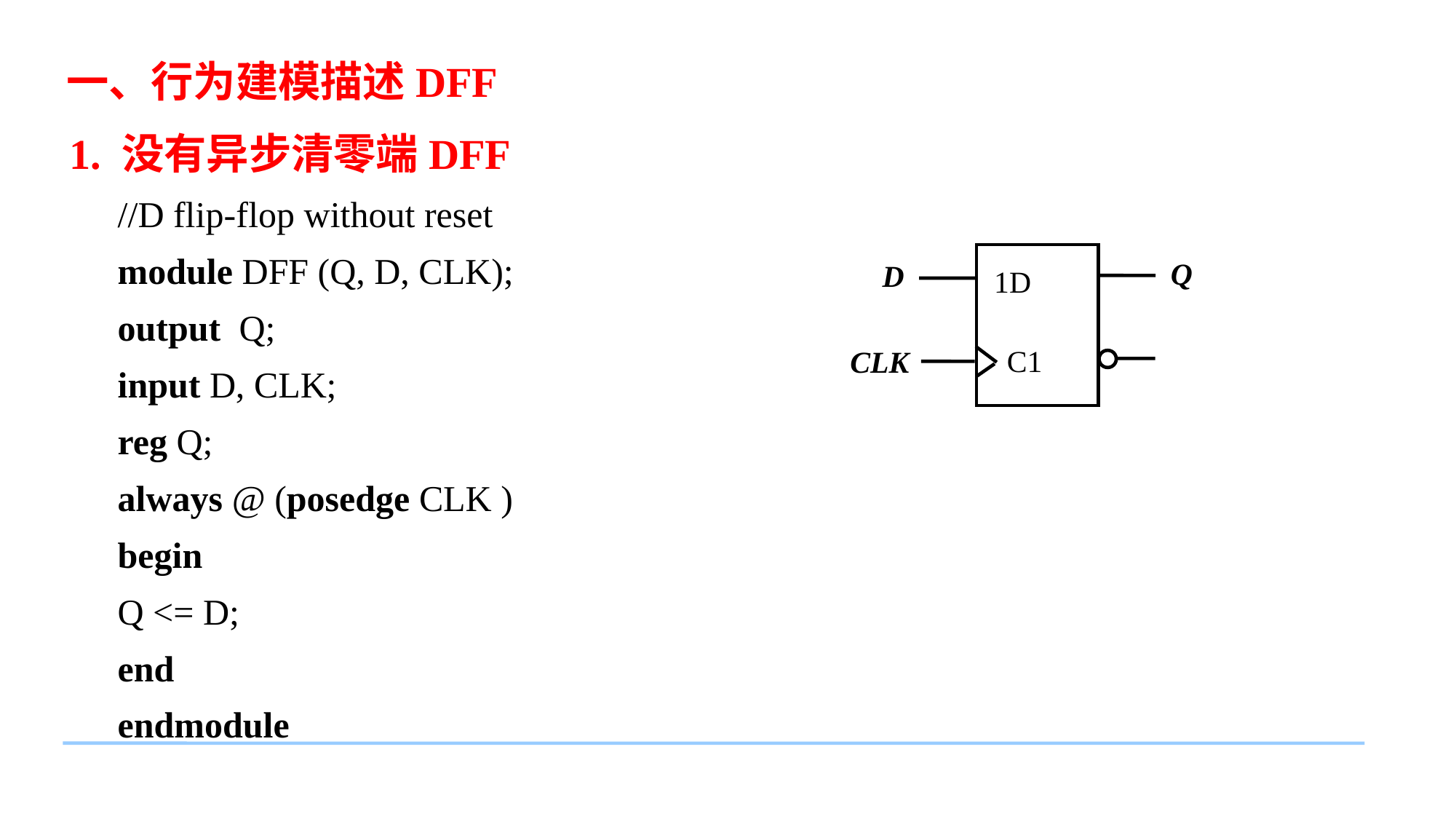

一、行为建模描述DFF
1. 没有异步清零端DFF
//D flip-flop without reset
module DFF (Q, D, CLK);
output  Q;
input D, CLK;
reg Q;
always @ (posedge CLK )
begin
Q <= D;
end
endmodule

Q
D
1D

C1
CLK

27